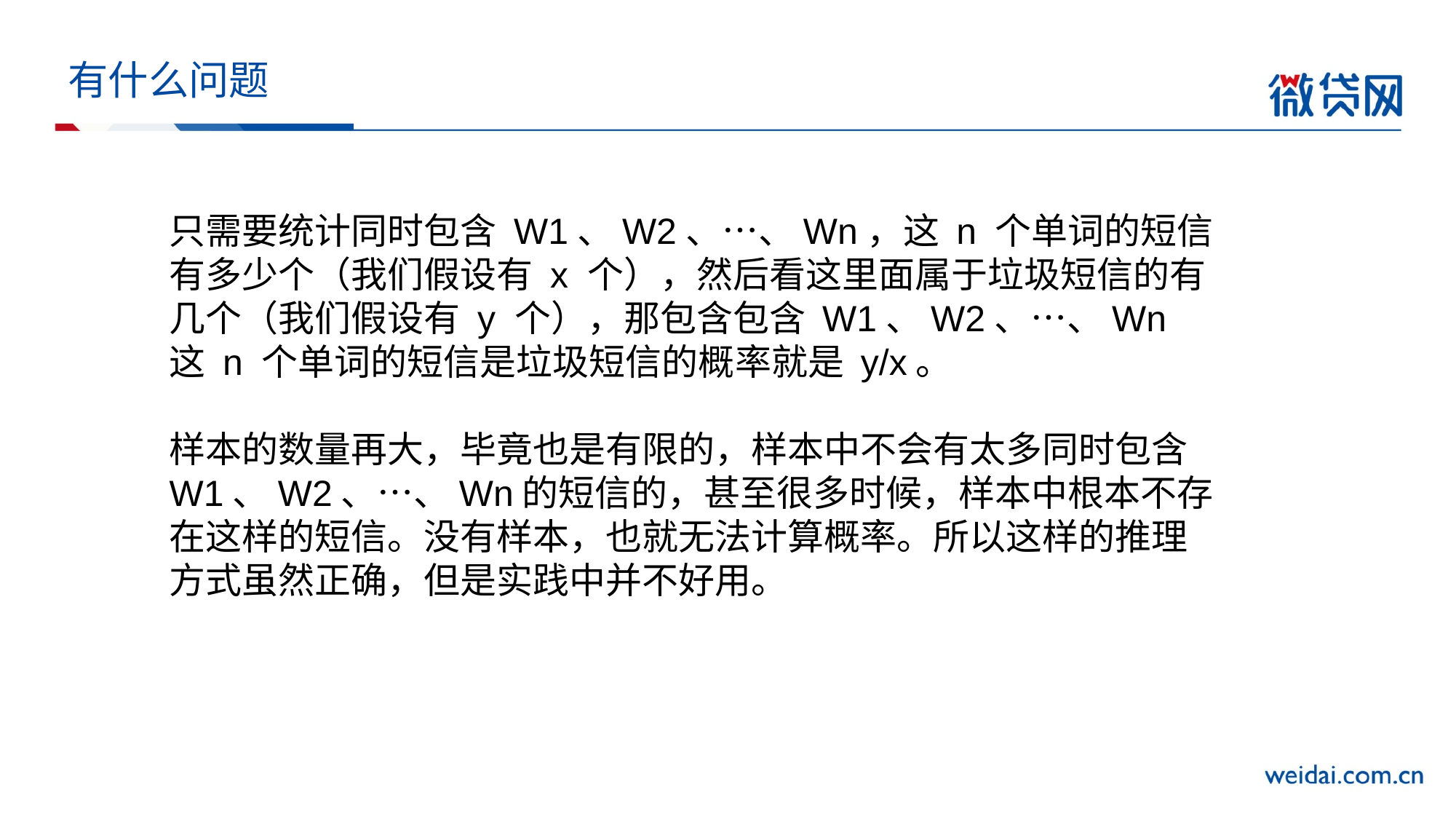

# 有什么问题
只需要统计同时包含 W1、W2、…、Wn，这 n 个单词的短信有多少个（我们假设有 x 个），然后看这里面属于垃圾短信的有几个（我们假设有 y 个），那包含包含 W1、W2、…、Wn 这 n 个单词的短信是垃圾短信的概率就是 y/x。

样本的数量再大，毕竟也是有限的，样本中不会有太多同时包含W1、W2、…、Wn的短信的，甚至很多时候，样本中根本不存在这样的短信。没有样本，也就无法计算概率。所以这样的推理方式虽然正确，但是实践中并不好用。